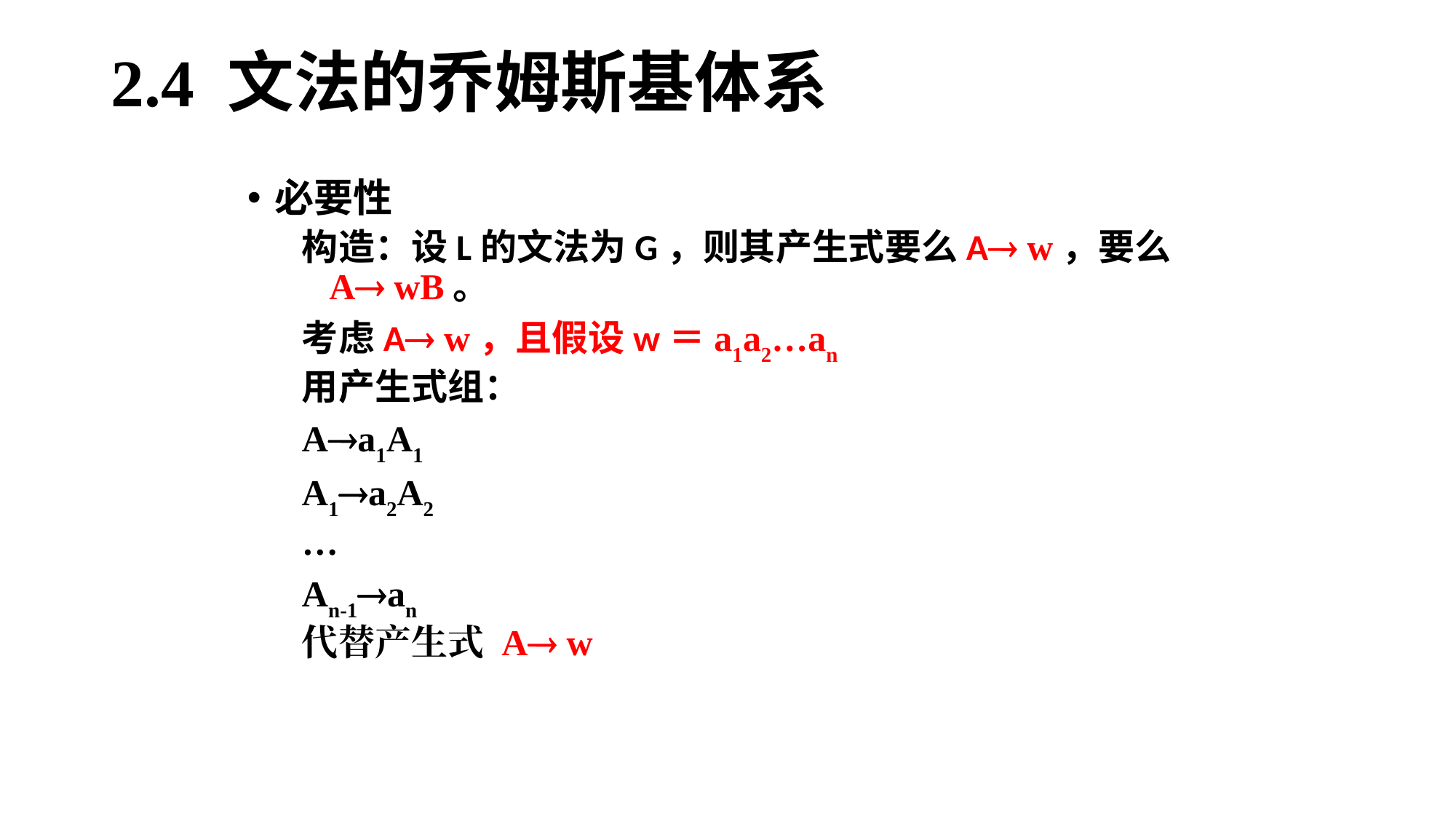

# 2.4 文法的乔姆斯基体系
必要性
构造：设L的文法为G，则其产生式要么A→ w，要么A→ wB。
考虑A→ w，且假设w＝a1a2…an
用产生式组：
A→a1A1
A1→a2A2
…
An-1→an
代替产生式 A→ w
18